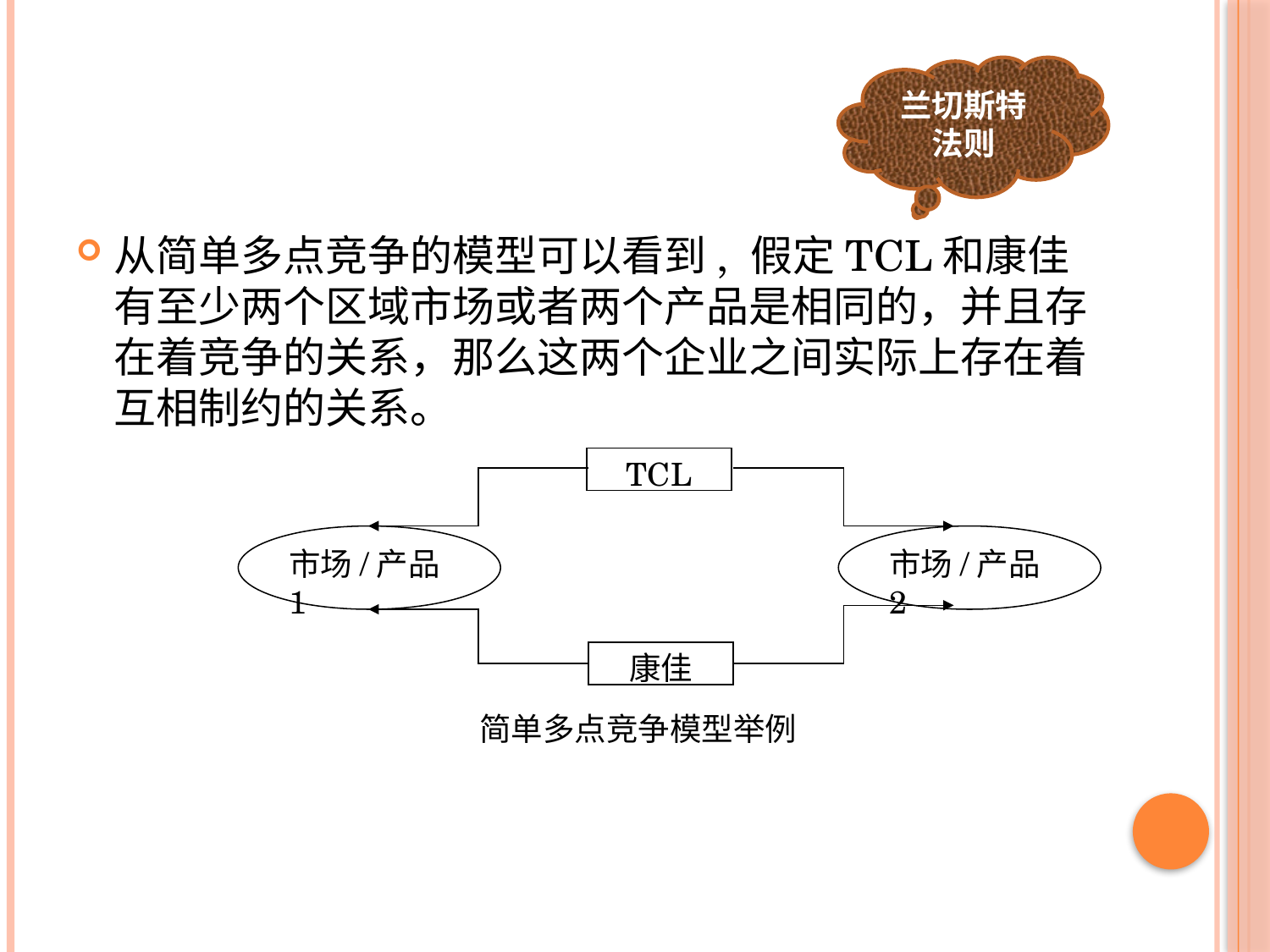

#
兰切斯特法则
从简单多点竞争的模型可以看到, 假定TCL和康佳有至少两个区域市场或者两个产品是相同的，并且存在着竞争的关系，那么这两个企业之间实际上存在着互相制约的关系。
TCL

市场/产品1

市场/产品2

康佳

   简单多点竞争模型举例